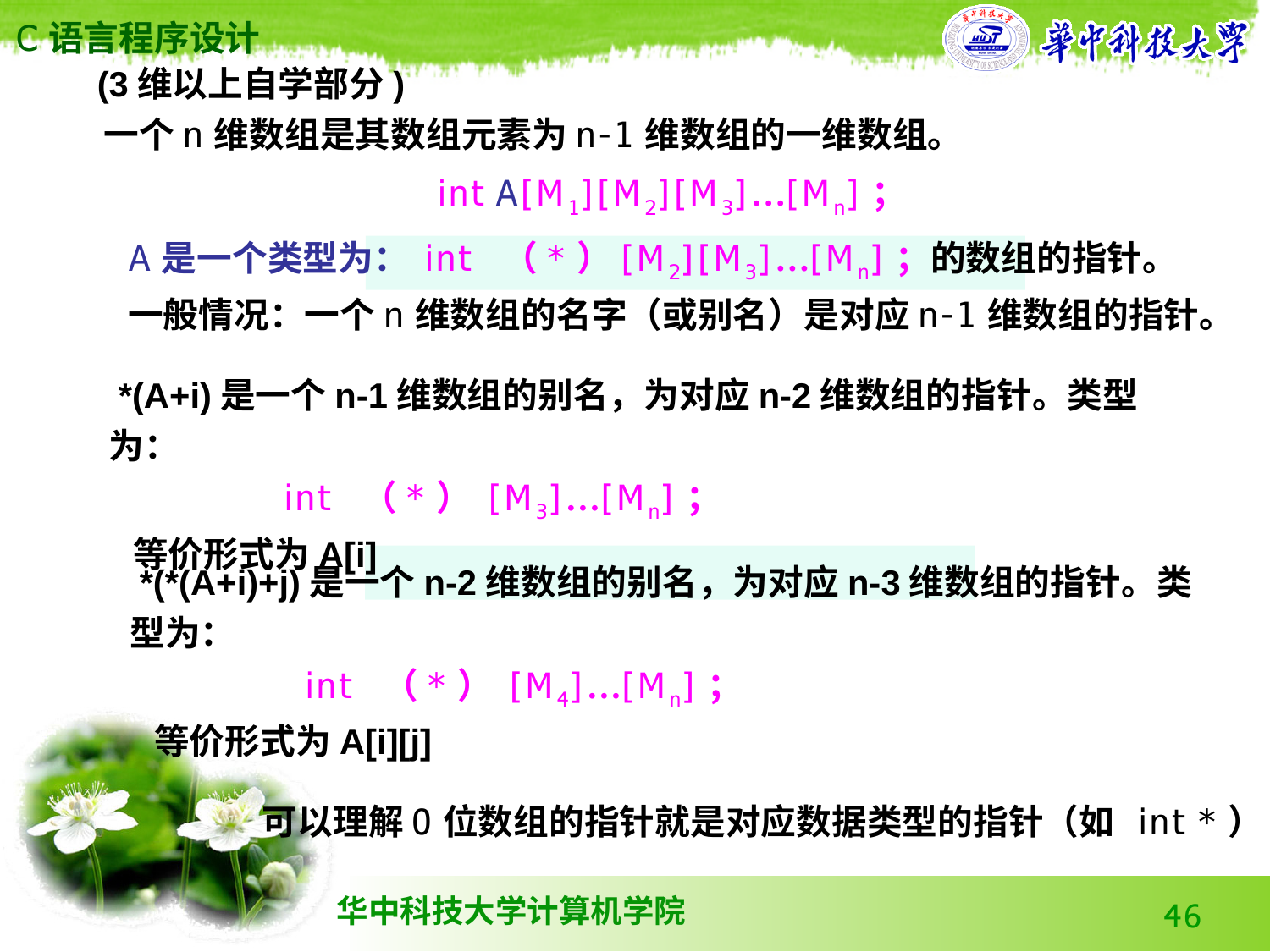

(3维以上自学部分)
 一个n维数组是其数组元素为n-1维数组的一维数组。
int A[M1][M2][M3]…[Mn]；
    A是一个类型为： int  （*）[M2][M3]…[Mn]；的数组的指针。
    一般情况：一个n维数组的名字（或别名）是对应n-1维数组的指针。

 *(A+i)是一个n-1维数组的别名，为对应n-2维数组的指针。类型为：
                 int  （*） [M3]…[Mn]；
  等价形式为A[i]

 *(*(A+i)+j)是一个n-2维数组的别名，为对应n-3维数组的指针。类型为：
                 int  （*） [M4]…[Mn]；
  等价形式为A[i][j]
可以理解0位数组的指针就是对应数据类型的指针（如  int *）
46